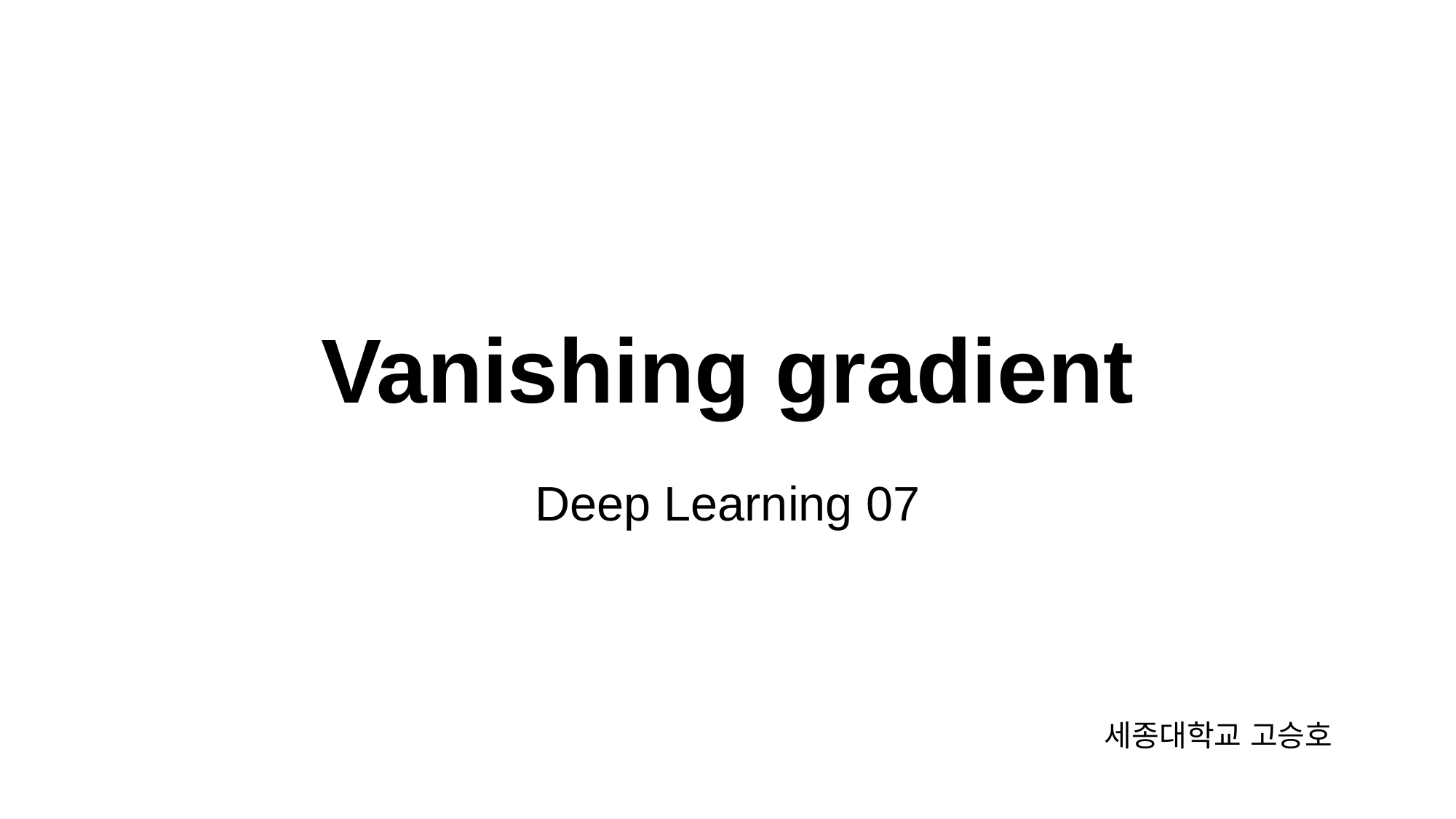

# Vanishing gradient
Deep Learning 07
세종대학교 고승호